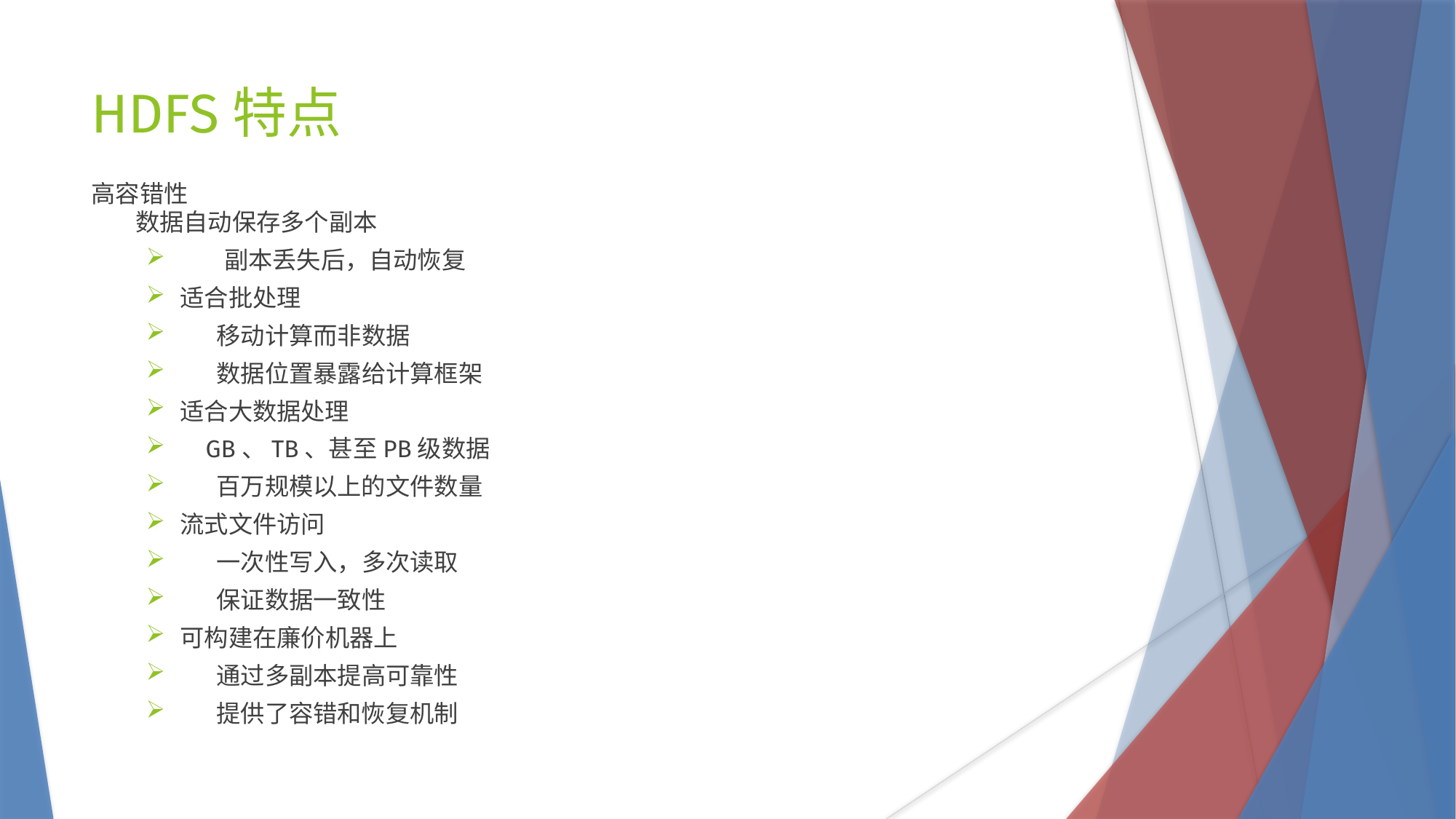

HDFS特点
高容错性
     数据自动保存多个副本
     副本丢失后，自动恢复
适合批处理
    移动计算而非数据
    数据位置暴露给计算框架
适合大数据处理
    GB、TB、甚至PB级数据
    百万规模以上的文件数量
流式文件访问
    一次性写入，多次读取
    保证数据一致性
可构建在廉价机器上
    通过多副本提高可靠性
    提供了容错和恢复机制